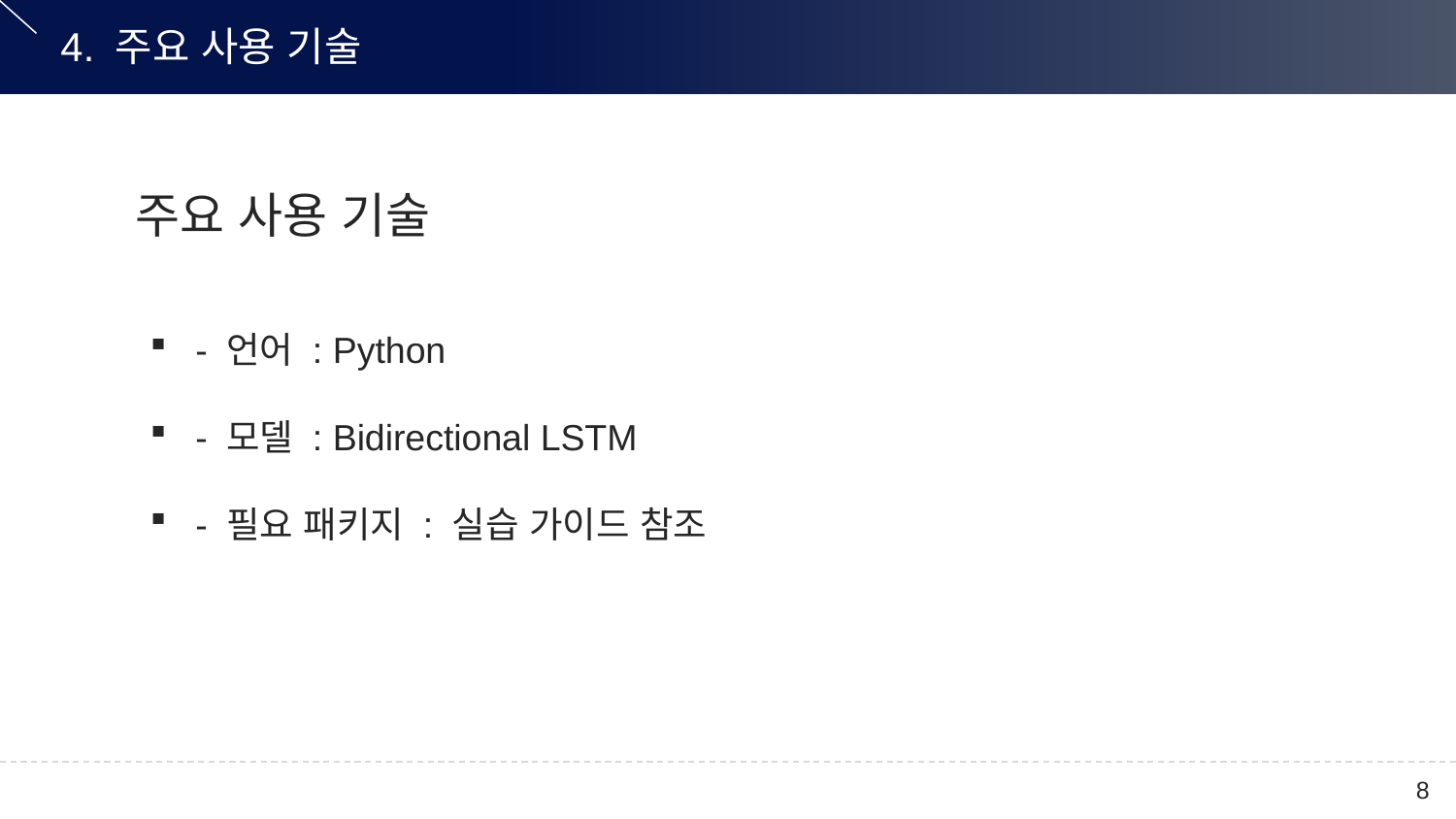

4. 주요 사용 기술
주요 사용 기술
- 언어 : Python
- 모델 : Bidirectional LSTM
- 필요 패키지 : 실습 가이드 참조
8